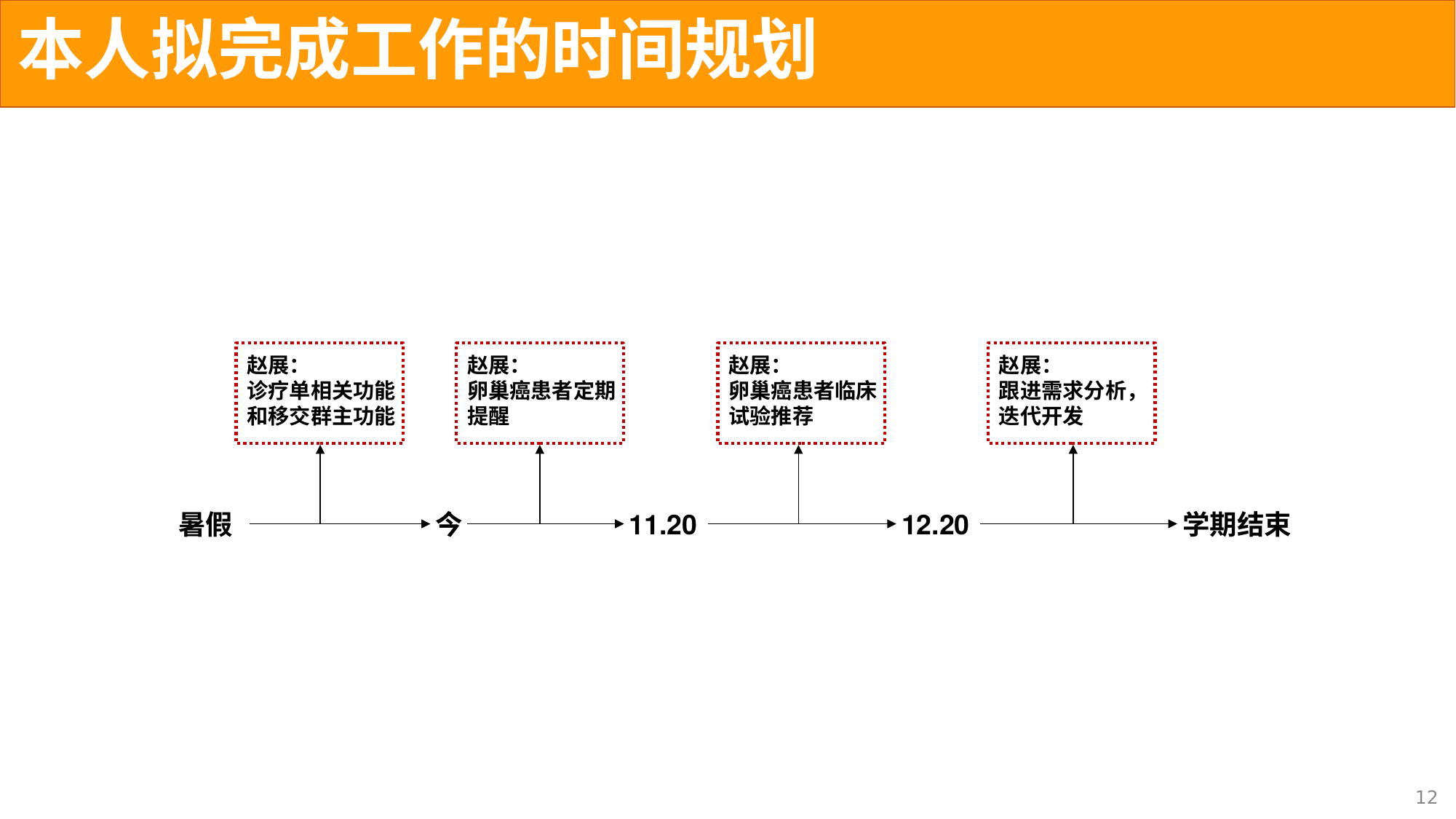

# 本人拟完成工作的时间规划

赵展：
诊疗单相关功能和移交群主功能
赵展：
卵巢癌患者定期提醒
赵展：
卵巢癌患者临床试验推荐
赵展：
跟进需求分析，迭代开发
暑假
今
11.20
12.20
学期结束
12